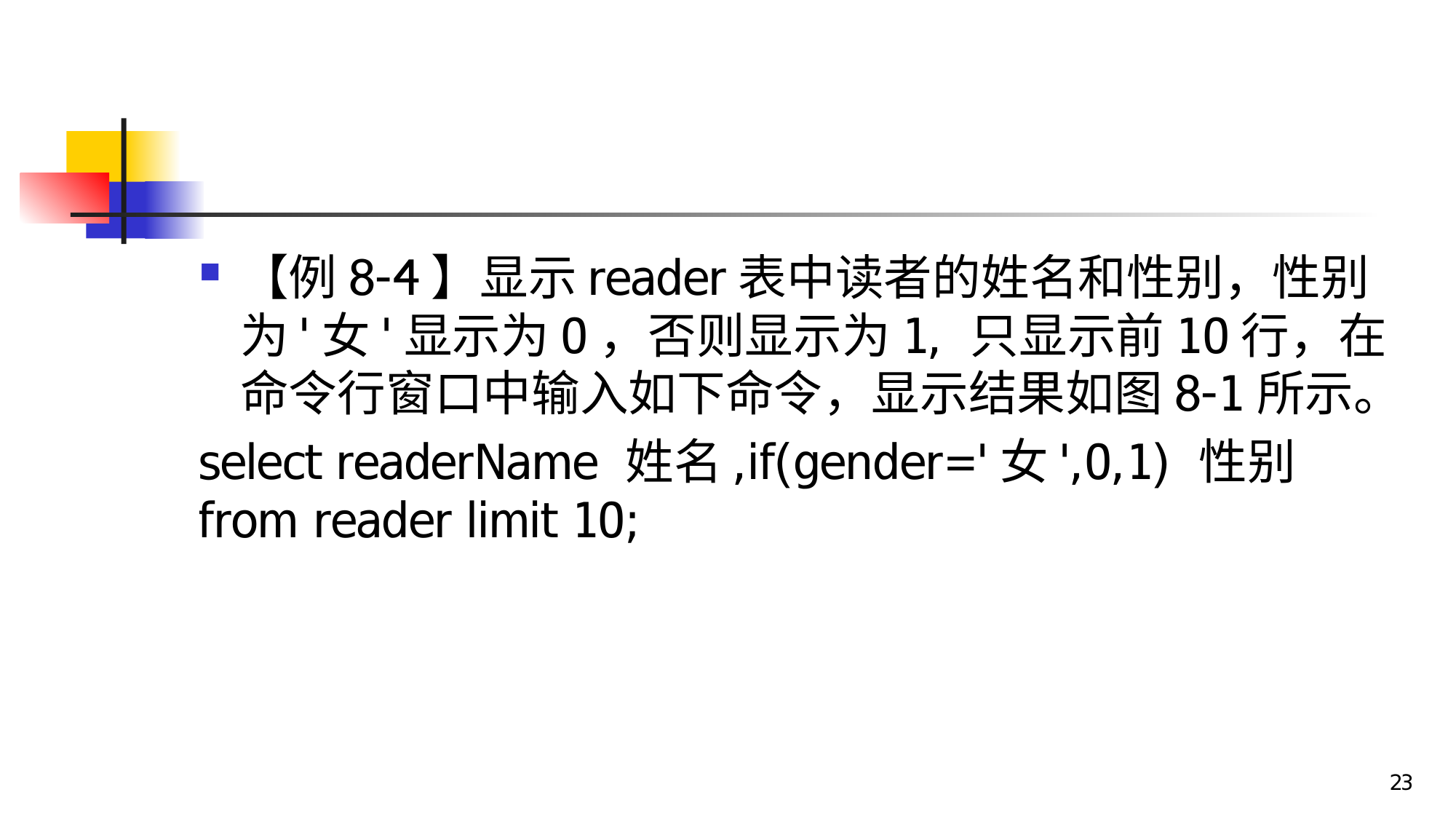

#
【例8-4】显示reader表中读者的姓名和性别，性别为'女'显示为0，否则显示为1, 只显示前10行，在命令行窗口中输入如下命令，显示结果如图8-1所示。
select readerName 姓名,if(gender='女',0,1) 性别 from reader limit 10;

23